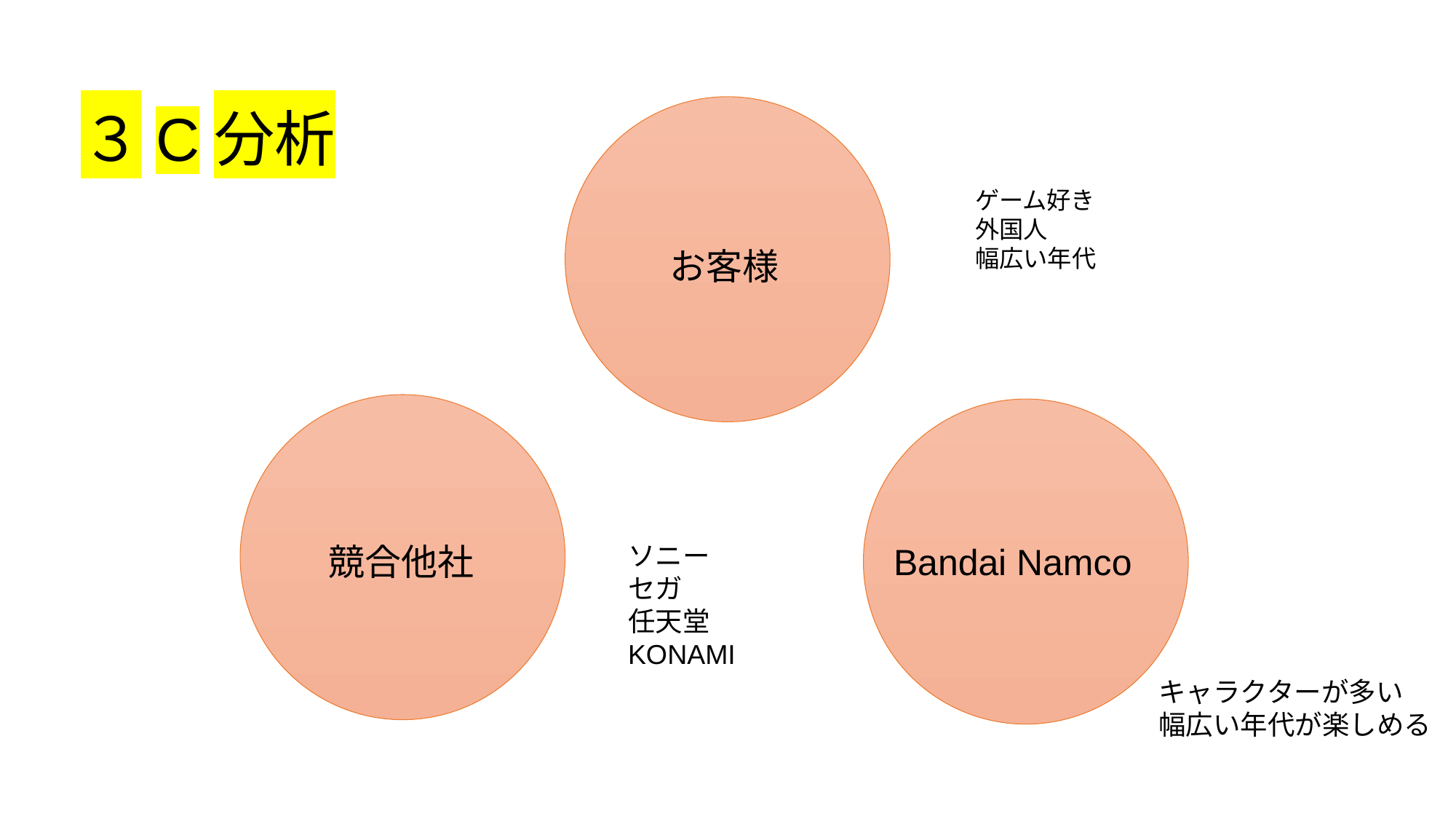

３C分析

ゲーム好き
外国人
幅広い年代
お客様

ソニー
セガ
任天堂
KONAMI
競合他社
Bandai Namco
キャラクターが多い
幅広い年代が楽しめる